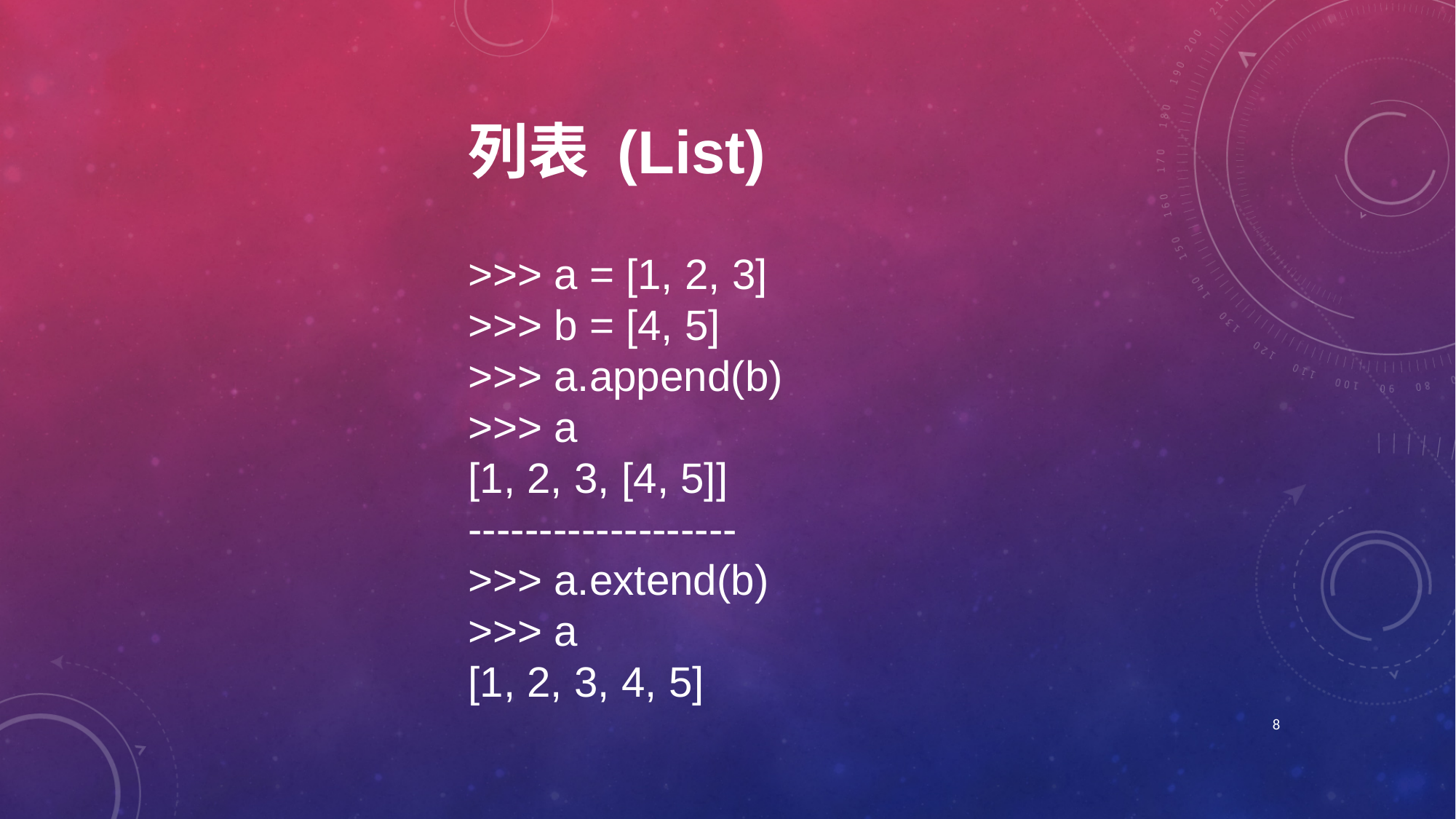

列表 (List)
>>> a = [1, 2, 3]
>>> b = [4, 5]
>>> a.append(b)
>>> a
[1, 2, 3, [4, 5]]
-------------------
>>> a.extend(b)
>>> a
[1, 2, 3, 4, 5]
8